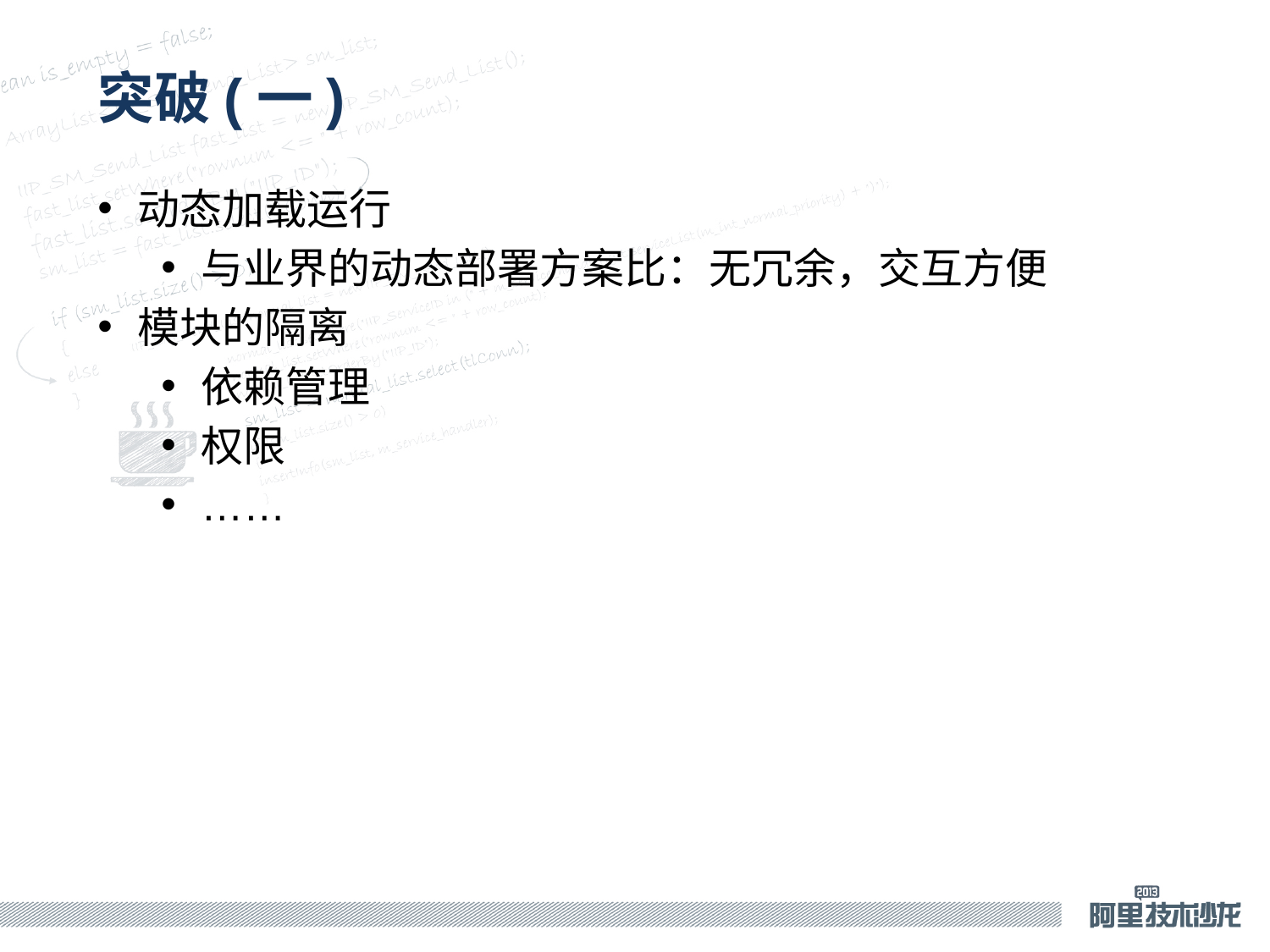

# 突破(一)
动态加载运行
与业界的动态部署方案比：无冗余，交互方便
模块的隔离
依赖管理
权限
……